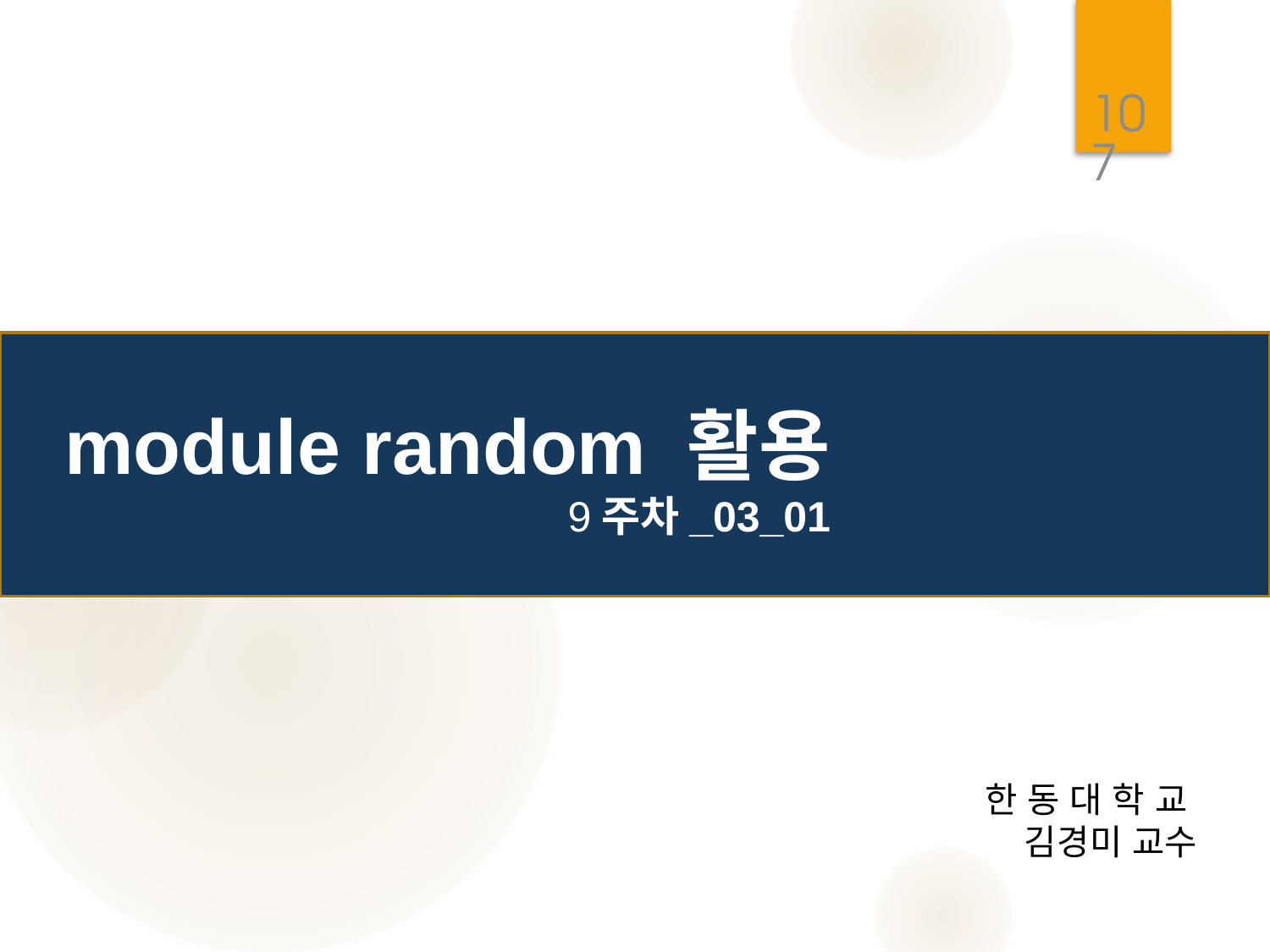

107

# module random 활용 9주차_03_01
한 동 대 학 교
김경미 교수